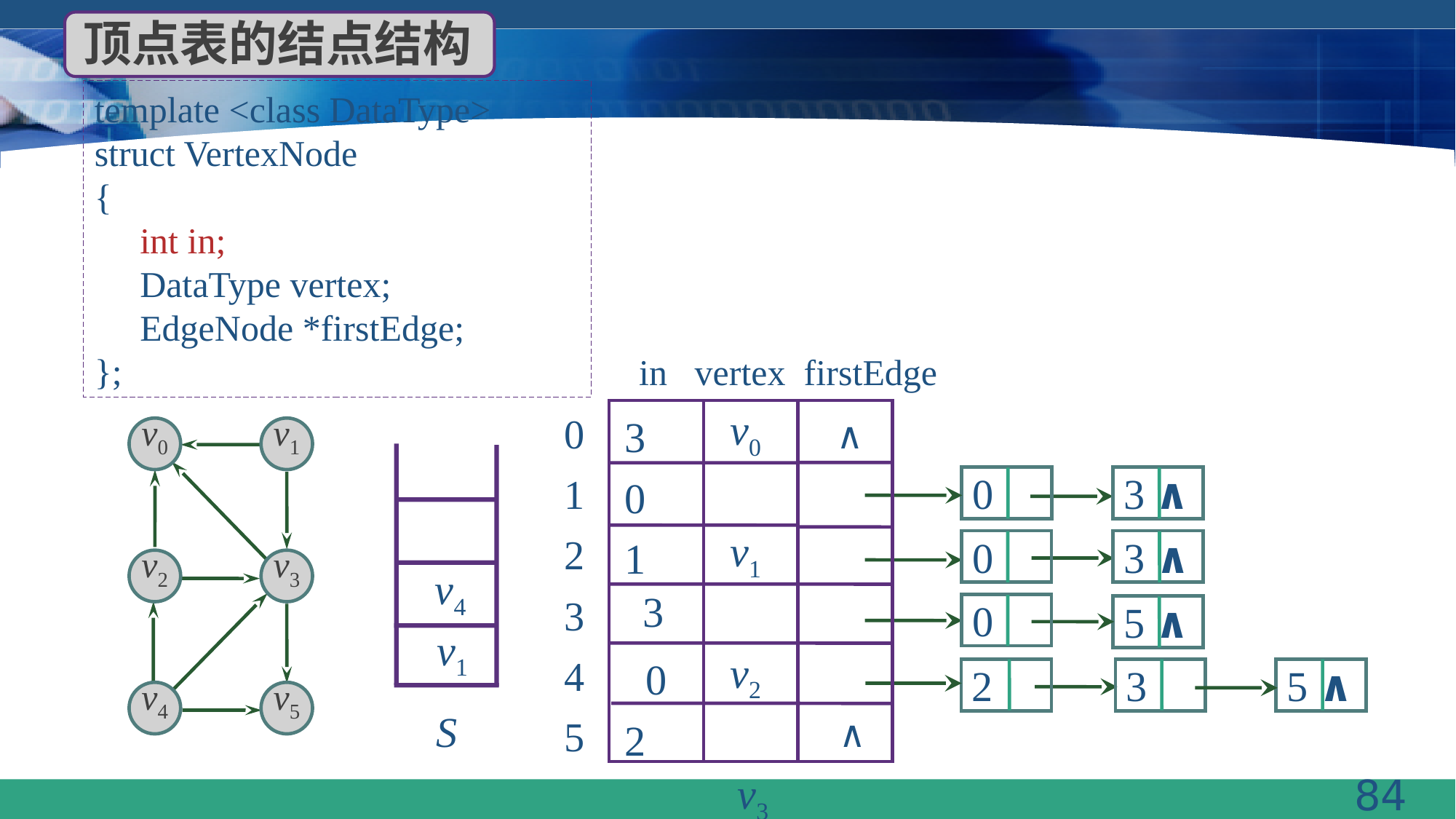

顶点表的结点结构

template <class DataType>
struct VertexNode
{
     int in;
     DataType vertex;
     EdgeNode *firstEdge;
};
 in   vertex  firstEdge
0
1
2
3
4
5

3
0
1
3
0
2

 v0
 v1
 v2
 v3
v4
v5

∧
∧
v0
v1

v2
v3

v4
v5

S
0
3 ∧

0
3 ∧

v4
0

5 ∧

v1
2

3

5 ∧